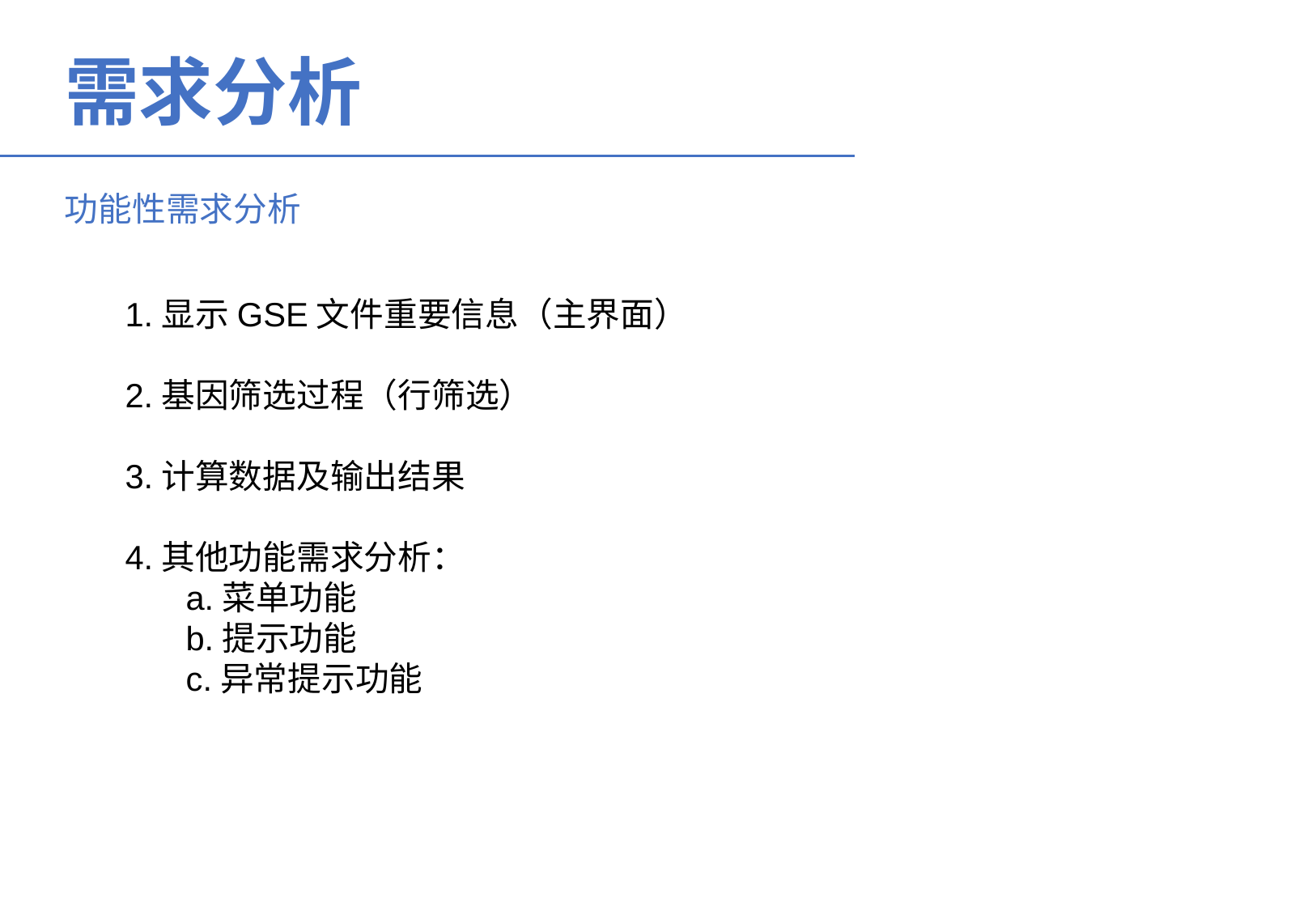

需求分析
功能性需求分析
1.显示GSE文件重要信息（主界面）

2.基因筛选过程（行筛选）

3.计算数据及输出结果

4.其他功能需求分析：
	a.菜单功能
	b.提示功能
	c.异常提示功能